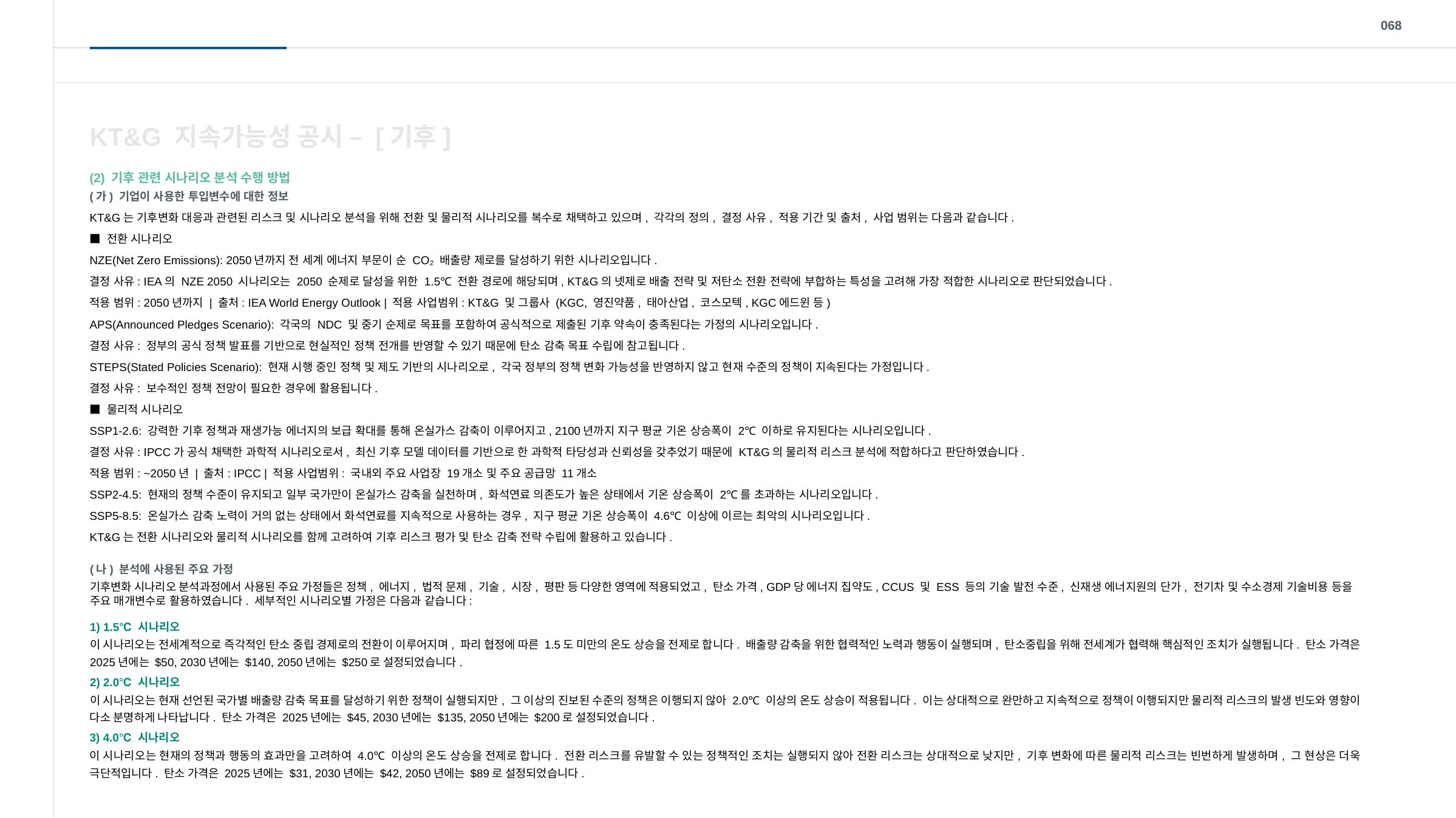

068
KT&G 지속가능성 공시 – [기후]
(2) 기후 관련 시나리오 분석 수행 방법
(가) 기업이 사용한 투입변수에 대한 정보
KT&G는 기후변화 대응과 관련된 리스크 및 시나리오 분석을 위해 전환 및 물리적 시나리오를 복수로 채택하고 있으며, 각각의 정의, 결정 사유, 적용 기간 및 출처, 사업 범위는 다음과 같습니다.
■ 전환 시나리오
NZE(Net Zero Emissions): 2050년까지 전 세계 에너지 부문이 순 CO₂ 배출량 제로를 달성하기 위한 시나리오입니다.
결정 사유: IEA의 NZE 2050 시나리오는 2050 순제로 달성을 위한 1.5℃ 전환 경로에 해당되며, KT&G의 넷제로 배출 전략 및 저탄소 전환 전략에 부합하는 특성을 고려해 가장 적합한 시나리오로 판단되었습니다.
적용 범위: 2050년까지 | 출처: IEA World Energy Outlook | 적용 사업범위: KT&G 및 그룹사 (KGC, 영진약품, 태아산업, 코스모텍, KGC에드윈 등)
APS(Announced Pledges Scenario): 각국의 NDC 및 중기 순제로 목표를 포함하여 공식적으로 제출된 기후 약속이 충족된다는 가정의 시나리오입니다.
결정 사유: 정부의 공식 정책 발표를 기반으로 현실적인 정책 전개를 반영할 수 있기 때문에 탄소 감축 목표 수립에 참고됩니다.
STEPS(Stated Policies Scenario): 현재 시행 중인 정책 및 제도 기반의 시나리오로, 각국 정부의 정책 변화 가능성을 반영하지 않고 현재 수준의 정책이 지속된다는 가정입니다.
결정 사유: 보수적인 정책 전망이 필요한 경우에 활용됩니다.
■ 물리적 시나리오
SSP1-2.6: 강력한 기후 정책과 재생가능 에너지의 보급 확대를 통해 온실가스 감축이 이루어지고, 2100년까지 지구 평균 기온 상승폭이 2℃ 이하로 유지된다는 시나리오입니다.
결정 사유: IPCC가 공식 채택한 과학적 시나리오로서, 최신 기후 모델 데이터를 기반으로 한 과학적 타당성과 신뢰성을 갖추었기 때문에 KT&G의 물리적 리스크 분석에 적합하다고 판단하였습니다.
적용 범위: ~2050년 | 출처: IPCC | 적용 사업범위: 국내외 주요 사업장 19개소 및 주요 공급망 11개소
SSP2-4.5: 현재의 정책 수준이 유지되고 일부 국가만이 온실가스 감축을 실천하며, 화석연료 의존도가 높은 상태에서 기온 상승폭이 2℃를 초과하는 시나리오입니다.
SSP5-8.5: 온실가스 감축 노력이 거의 없는 상태에서 화석연료를 지속적으로 사용하는 경우, 지구 평균 기온 상승폭이 4.6℃ 이상에 이르는 최악의 시나리오입니다.
KT&G는 전환 시나리오와 물리적 시나리오를 함께 고려하여 기후 리스크 평가 및 탄소 감축 전략 수립에 활용하고 있습니다.
(나) 분석에 사용된 주요 가정
기후변화 시나리오 분석과정에서 사용된 주요 가정들은 정책, 에너지, 법적 문제, 기술, 시장, 평판 등 다양한 영역에 적용되었고, 탄소 가격, GDP당 에너지 집약도, CCUS 및 ESS 등의 기술 발전 수준, 신재생 에너지원의 단가, 전기차 및 수소경제 기술비용 등을 주요 매개변수로 활용하였습니다. 세부적인 시나리오별 가정은 다음과 같습니다:

1) 1.5℃ 시나리오
이 시나리오는 전세계적으로 즉각적인 탄소 중립 경제로의 전환이 이루어지며, 파리 협정에 따른 1.5도 미만의 온도 상승을 전제로 합니다. 배출량 감축을 위한 협력적인 노력과 행동이 실행되며, 탄소중립을 위해 전세계가 협력해 핵심적인 조치가 실행됩니다. 탄소 가격은 2025년에는 $50, 2030년에는 $140, 2050년에는 $250로 설정되었습니다.
2) 2.0℃ 시나리오
이 시나리오는 현재 선언된 국가별 배출량 감축 목표를 달성하기 위한 정책이 실행되지만, 그 이상의 진보된 수준의 정책은 이행되지 않아 2.0℃ 이상의 온도 상승이 적용됩니다. 이는 상대적으로 완만하고 지속적으로 정책이 이행되지만 물리적 리스크의 발생 빈도와 영향이 다소 분명하게 나타납니다. 탄소 가격은 2025년에는 $45, 2030년에는 $135, 2050년에는 $200로 설정되었습니다.
3) 4.0℃ 시나리오
이 시나리오는 현재의 정책과 행동의 효과만을 고려하여 4.0℃ 이상의 온도 상승을 전제로 합니다. 전환 리스크를 유발할 수 있는 정책적인 조치는 실행되지 않아 전환 리스크는 상대적으로 낮지만, 기후 변화에 따른 물리적 리스크는 빈번하게 발생하며, 그 현상은 더욱 극단적입니다. 탄소 가격은 2025년에는 $31, 2030년에는 $42, 2050년에는 $89로 설정되었습니다.